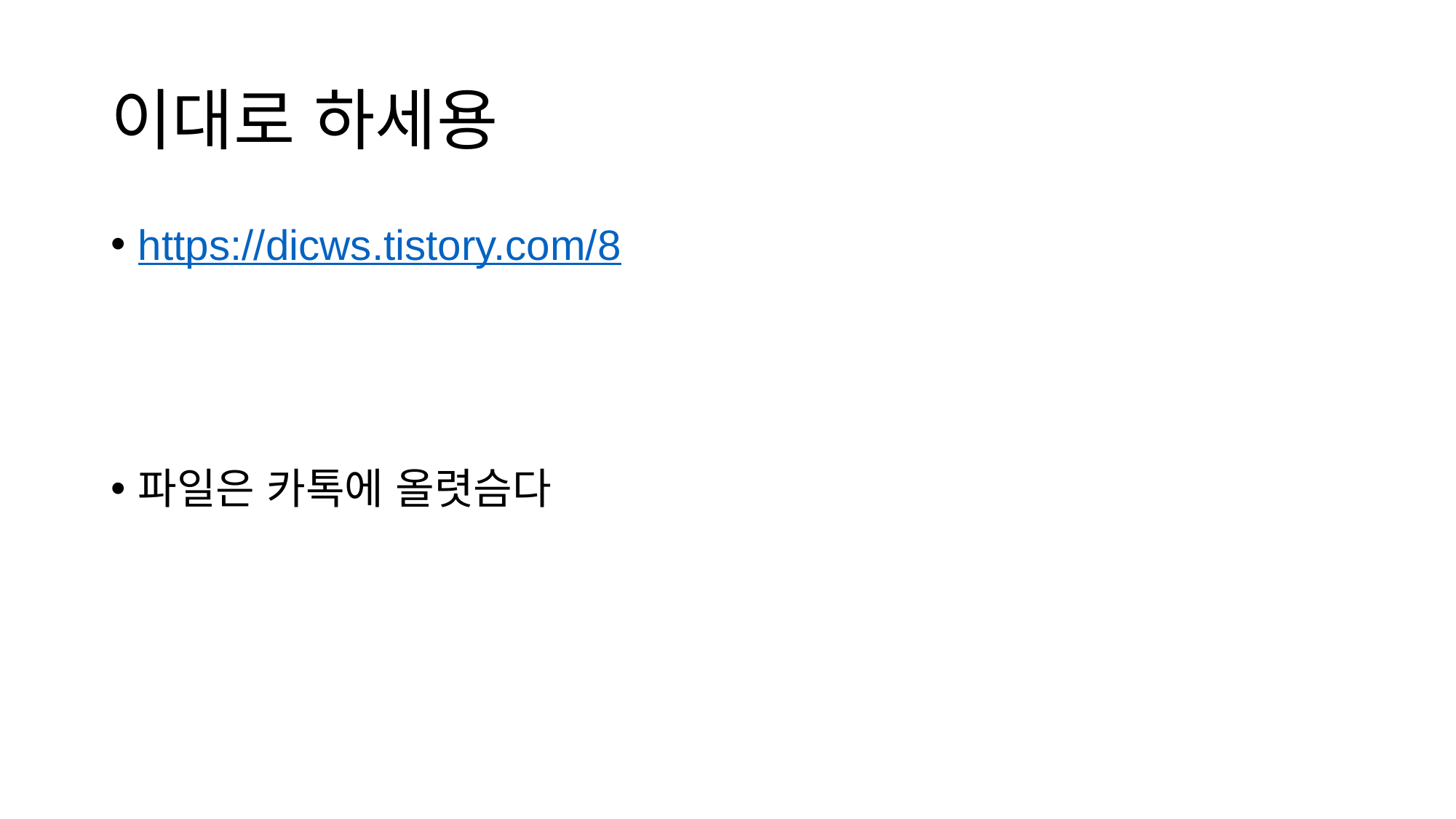

# 이대로 하세용
https://dicws.tistory.com/8

파일은 카톡에 올렷슴다